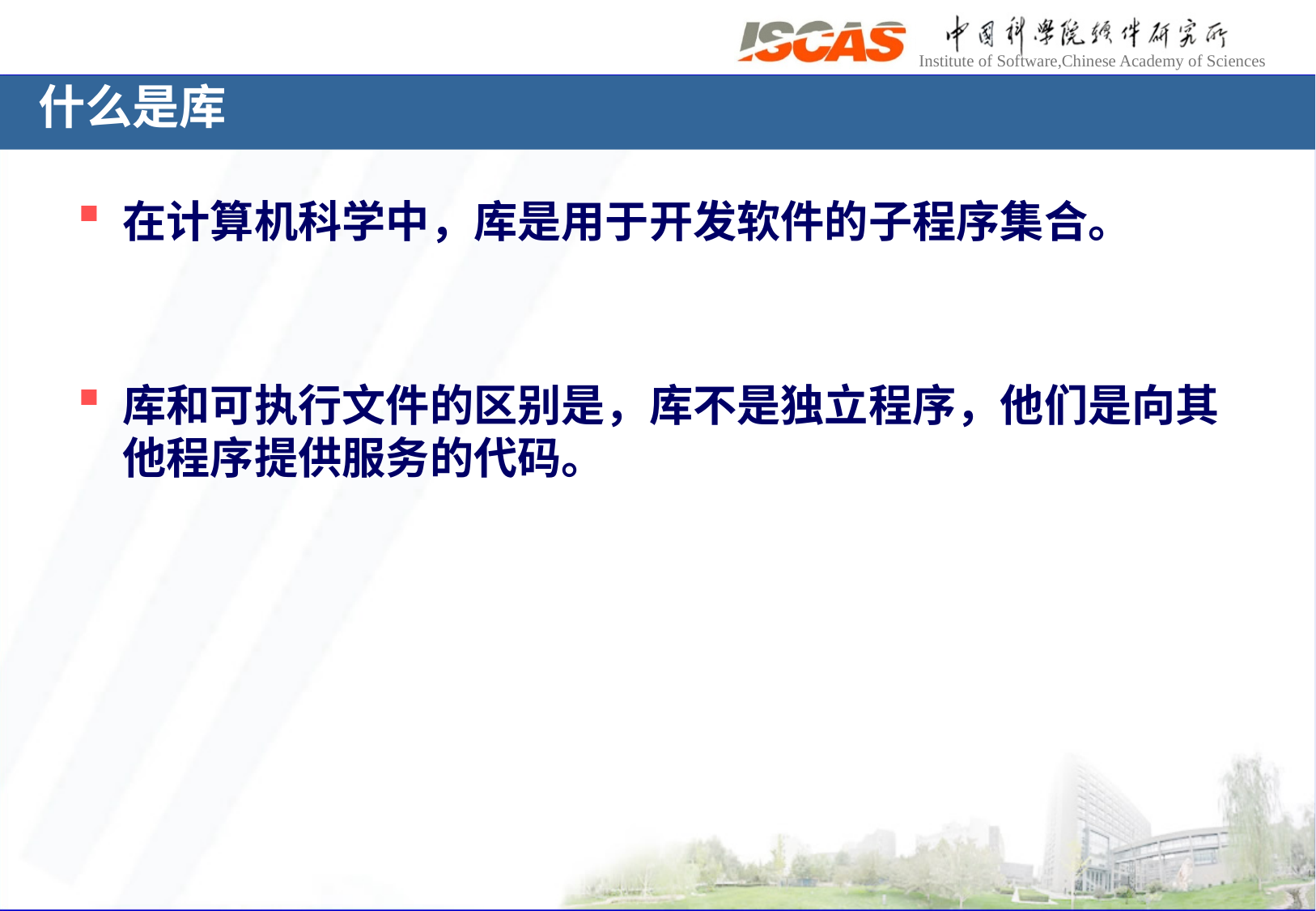

什么是库
在计算机科学中，库是用于开发软件的子程序集合。

库和可执行文件的区别是，库不是独立程序，他们是向其他程序提供服务的代码。